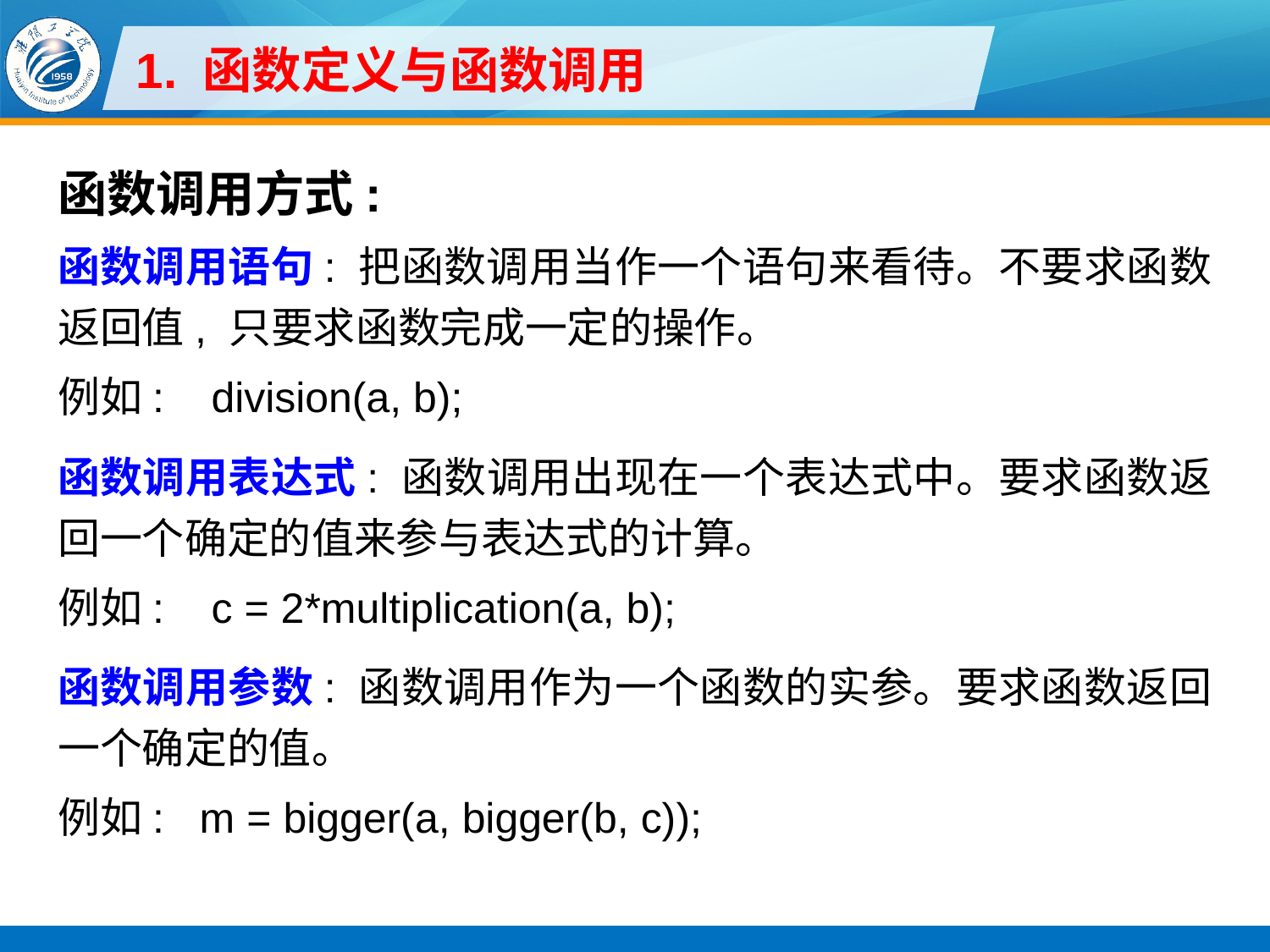

# 1. 函数定义与函数调用
函数调用方式:
函数调用语句: 把函数调用当作一个语句来看待。不要求函数返回值, 只要求函数完成一定的操作。
例如:    division(a, b);
函数调用表达式: 函数调用出现在一个表达式中。要求函数返回一个确定的值来参与表达式的计算。
例如:    c = 2*multiplication(a, b);
函数调用参数: 函数调用作为一个函数的实参。要求函数返回一个确定的值。
例如:   m = bigger(a, bigger(b, c));